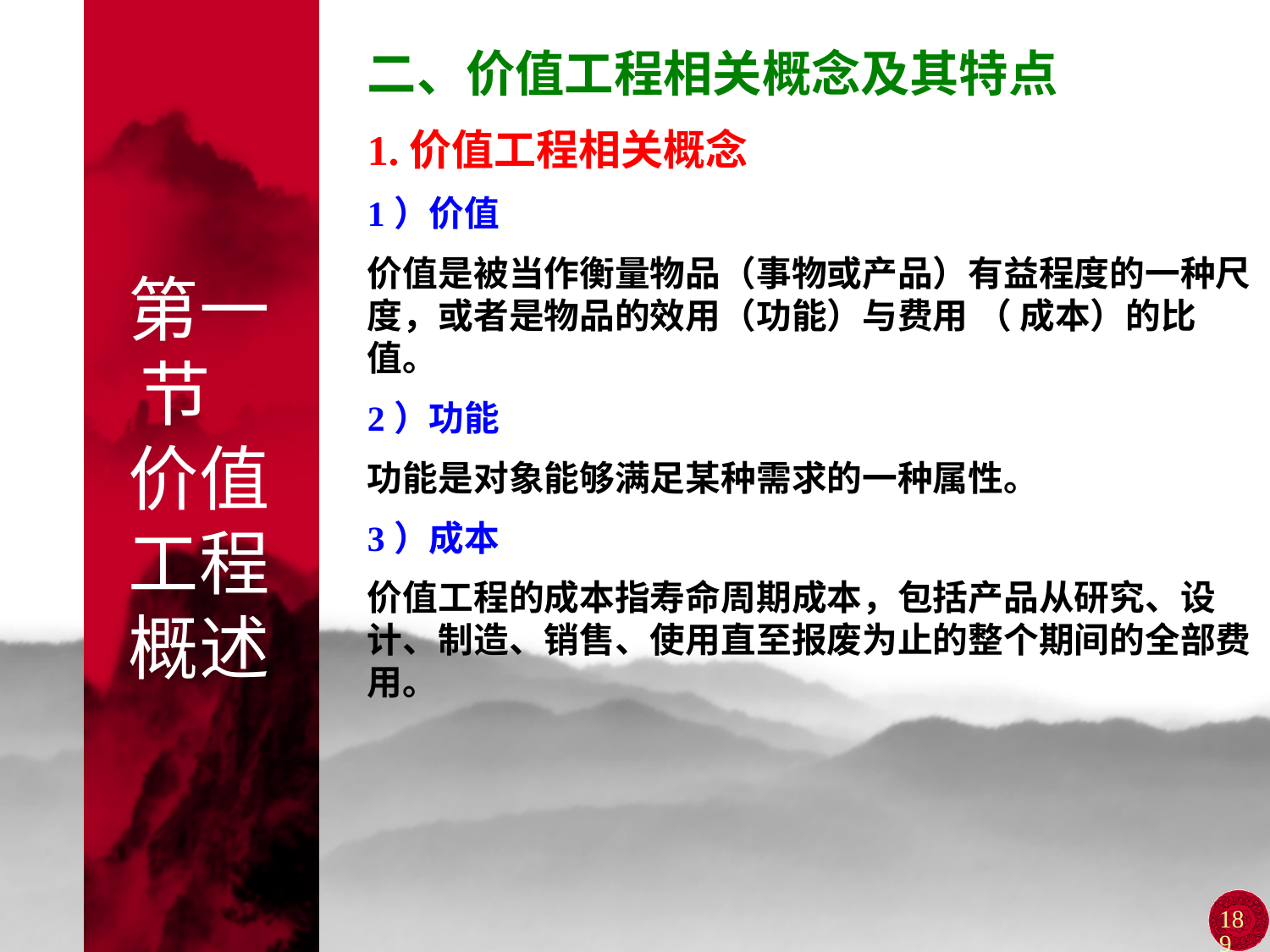

二、价值工程相关概念及其特点
1.价值工程相关概念
1）价值
价值是被当作衡量物品（事物或产品）有益程度的一种尺度，或者是物品的效用（功能）与费用 （ 成本）的比值。
2）功能
功能是对象能够满足某种需求的一种属性。
3）成本
价值工程的成本指寿命周期成本，包括产品从研究、设计、制造、销售、使用直至报废为止的整个期间的全部费用。

# 第一节    价值工程概述
189